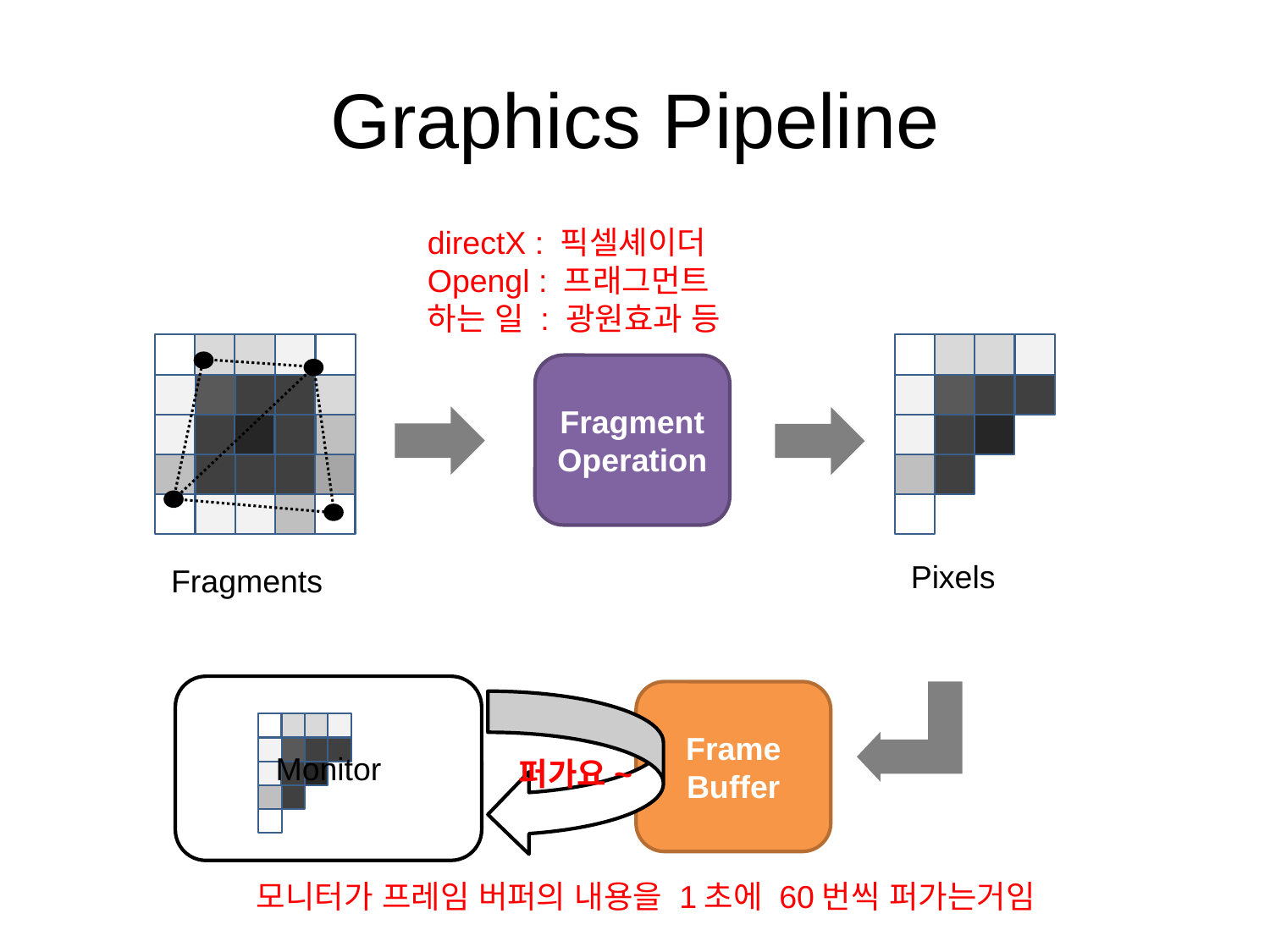

# Graphics Pipeline
directX : 픽셀셰이더
Opengl : 프래그먼트
하는 일 : 광원효과 등

Fragment Operation

Pixels
Fragments
Monitor

Frame Buffer
퍼가요~

모니터가 프레임 버퍼의 내용을 1초에 60번씩 퍼가는거임